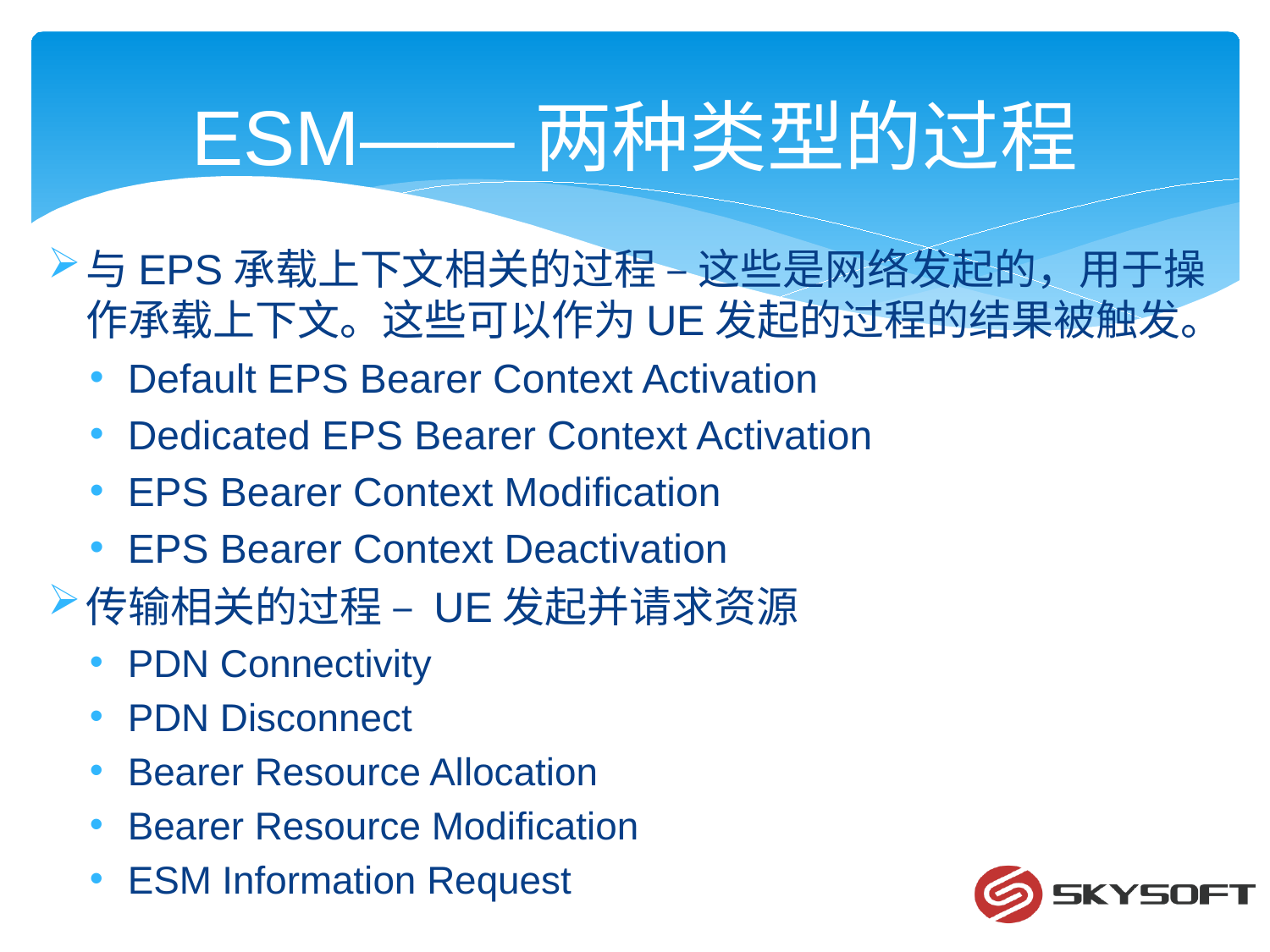

# ESM——两种类型的过程
与EPS承载上下文相关的过程 – 这些是网络发起的，用于操作承载上下文。这些可以作为UE发起的过程的结果被触发。
Default EPS Bearer Context Activation
Dedicated EPS Bearer Context Activation
EPS Bearer Context Modification
EPS Bearer Context Deactivation
传输相关的过程 – UE发起并请求资源
PDN Connectivity
PDN Disconnect
Bearer Resource Allocation
Bearer Resource Modification
ESM Information Request